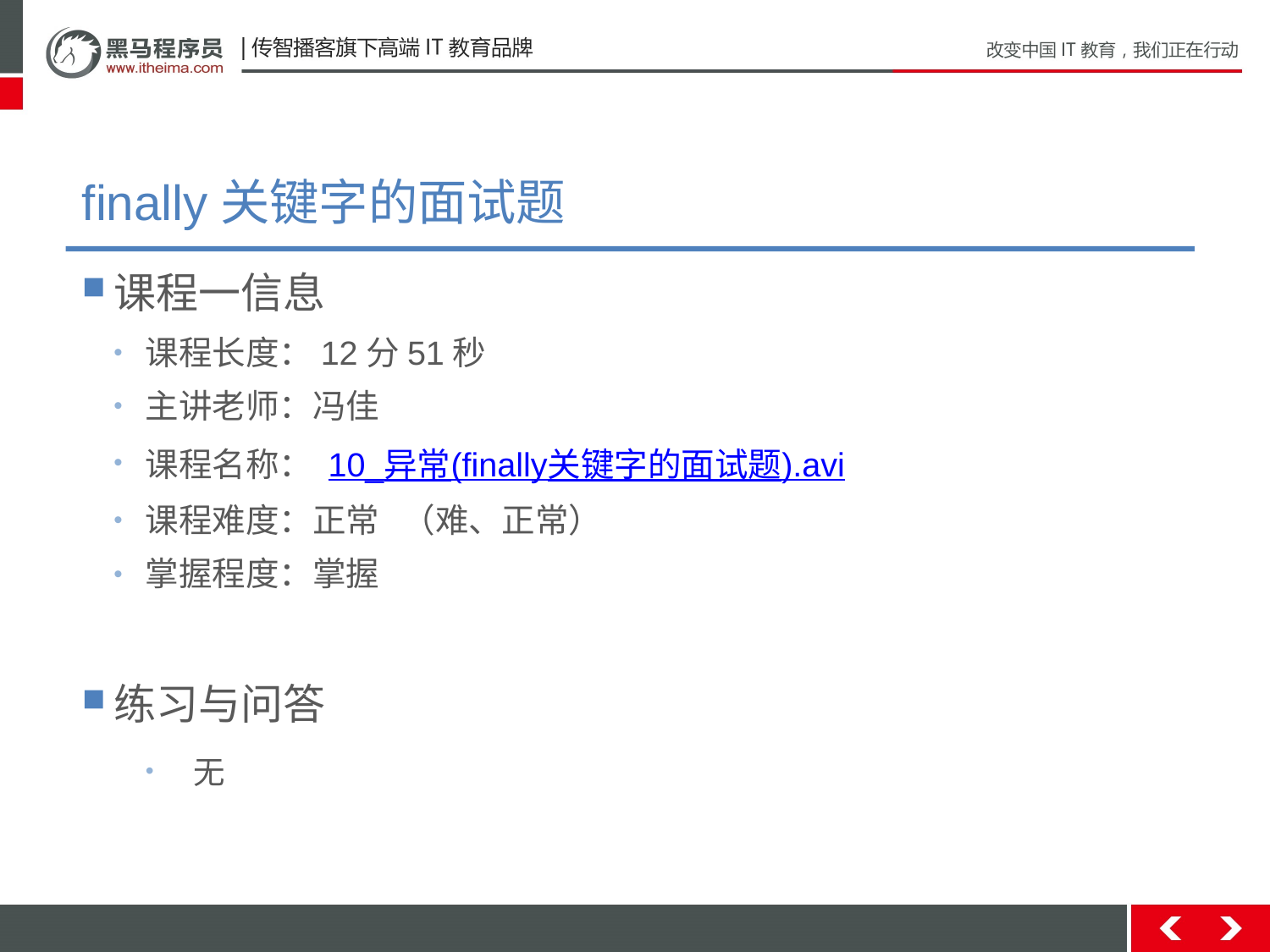

# finally关键字的面试题
课程一信息
课程长度：12分51秒
主讲老师：冯佳
课程名称： 10_异常(finally关键字的面试题).avi
课程难度：正常   （难、正常）
掌握程度：掌握

练习与问答
无